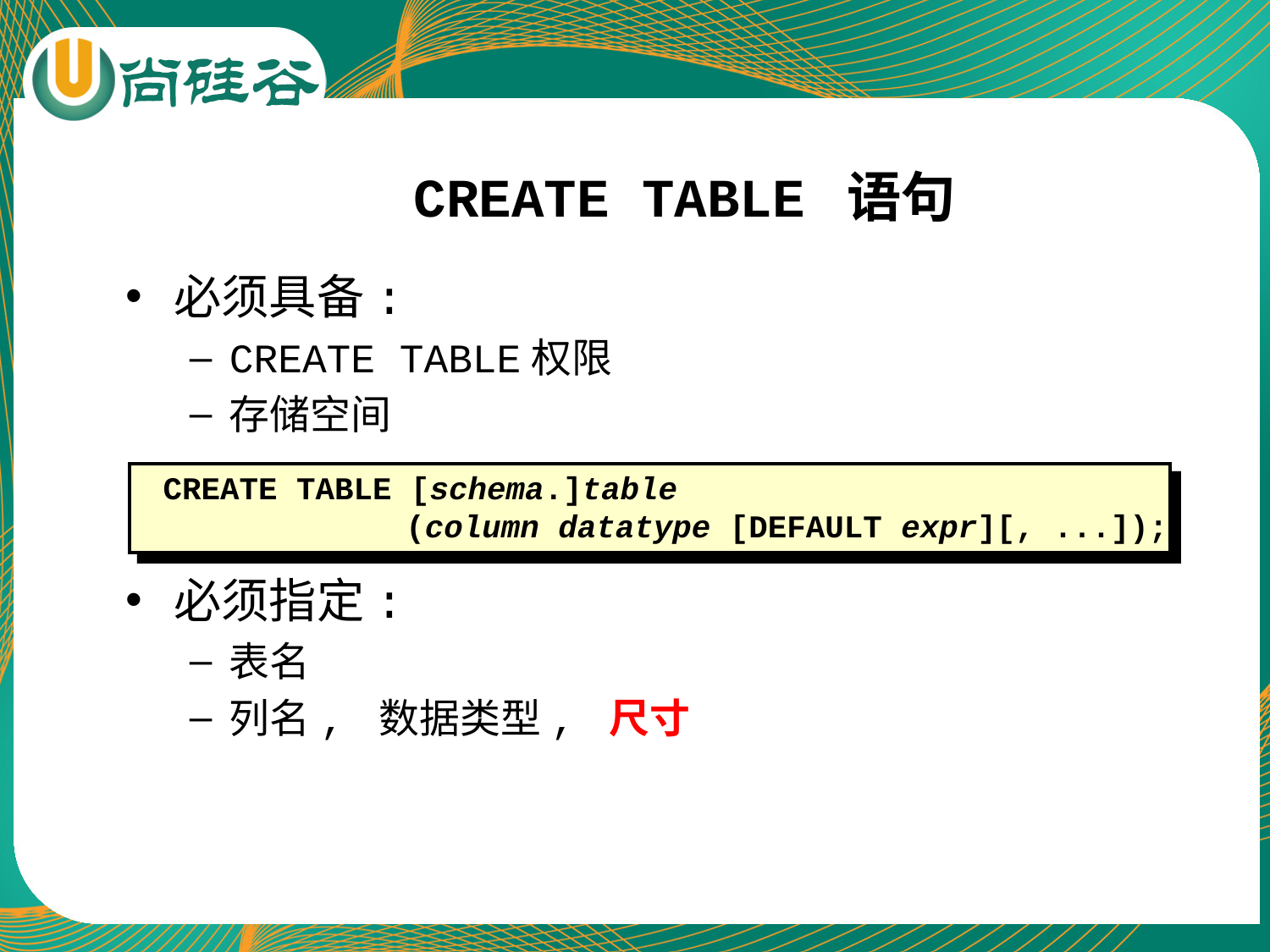

CREATE TABLE 语句
必须具备:
CREATE TABLE权限
存储空间

必须指定:
表名
列名, 数据类型, 尺寸
CREATE TABLE [schema.]table
	    (column datatype [DEFAULT expr][, ...]);